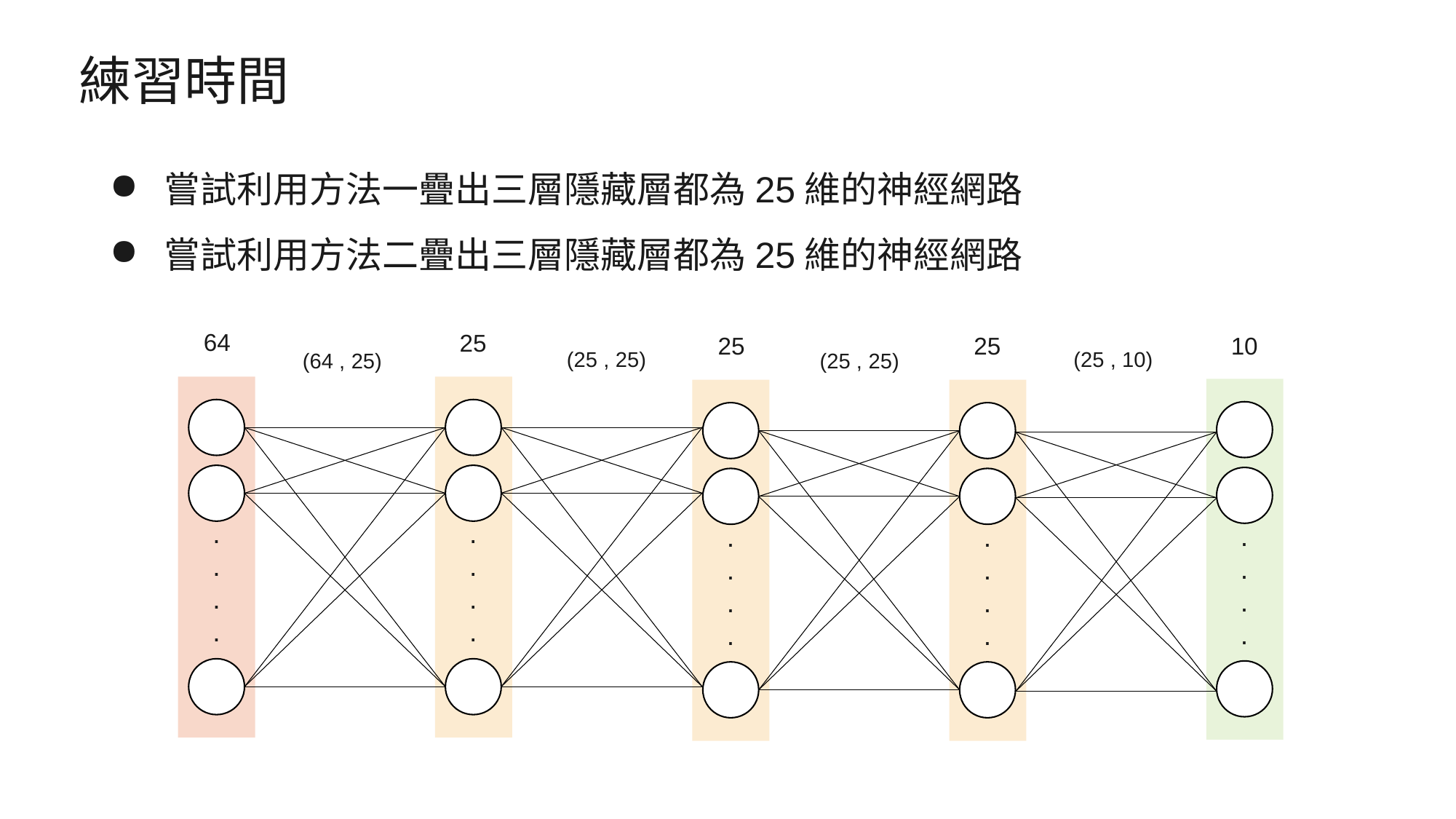

# 練習時間
嘗試利用方法一疊出三層隱藏層都為25維的神經網路
嘗試利用方法二疊出三層隱藏層都為25維的神經網路
64
25
25
10
25
(25 , 25)
(25 , 10)
(64 , 25)
(25 , 25)

.
.
.
.
.
.
.
.
.
.
.
.
.
.
.
.
.
.
.
.